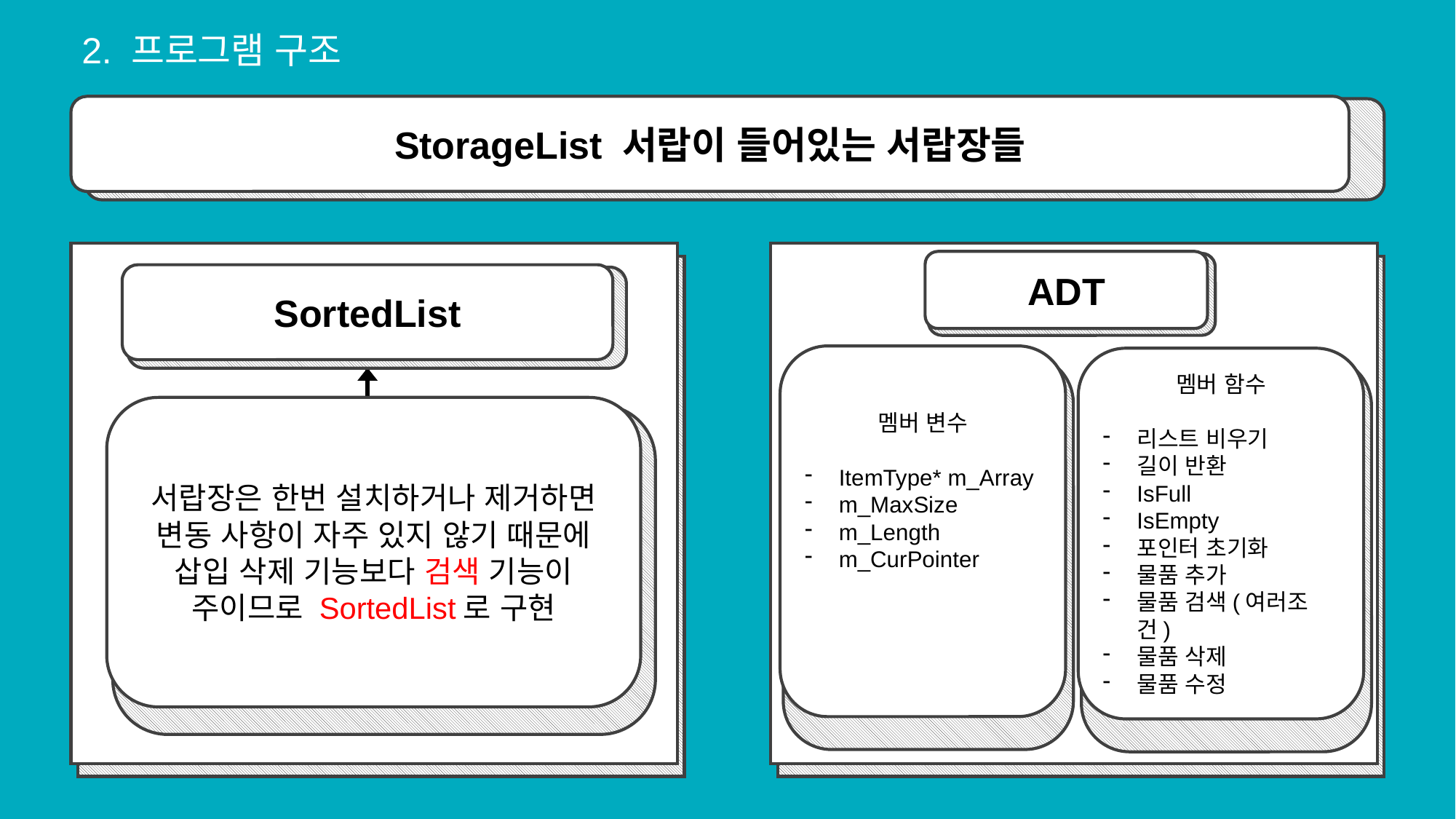

2. 프로그램 구조
StorageList 서랍이 들어있는 서랍장들

ADT

SortedList

멤버 변수

ItemType* m_Array
m_MaxSize
m_Length
m_CurPointer

멤버 함수

리스트 비우기
길이 반환
IsFull
IsEmpty
포인터 초기화
물품 추가
물품 검색(여러조건)
물품 삭제
물품 수정

서랍장은 한번 설치하거나 제거하면 변동 사항이 자주 있지 않기 때문에 삽입 삭제 기능보다 검색 기능이 주이므로 SortedList로 구현